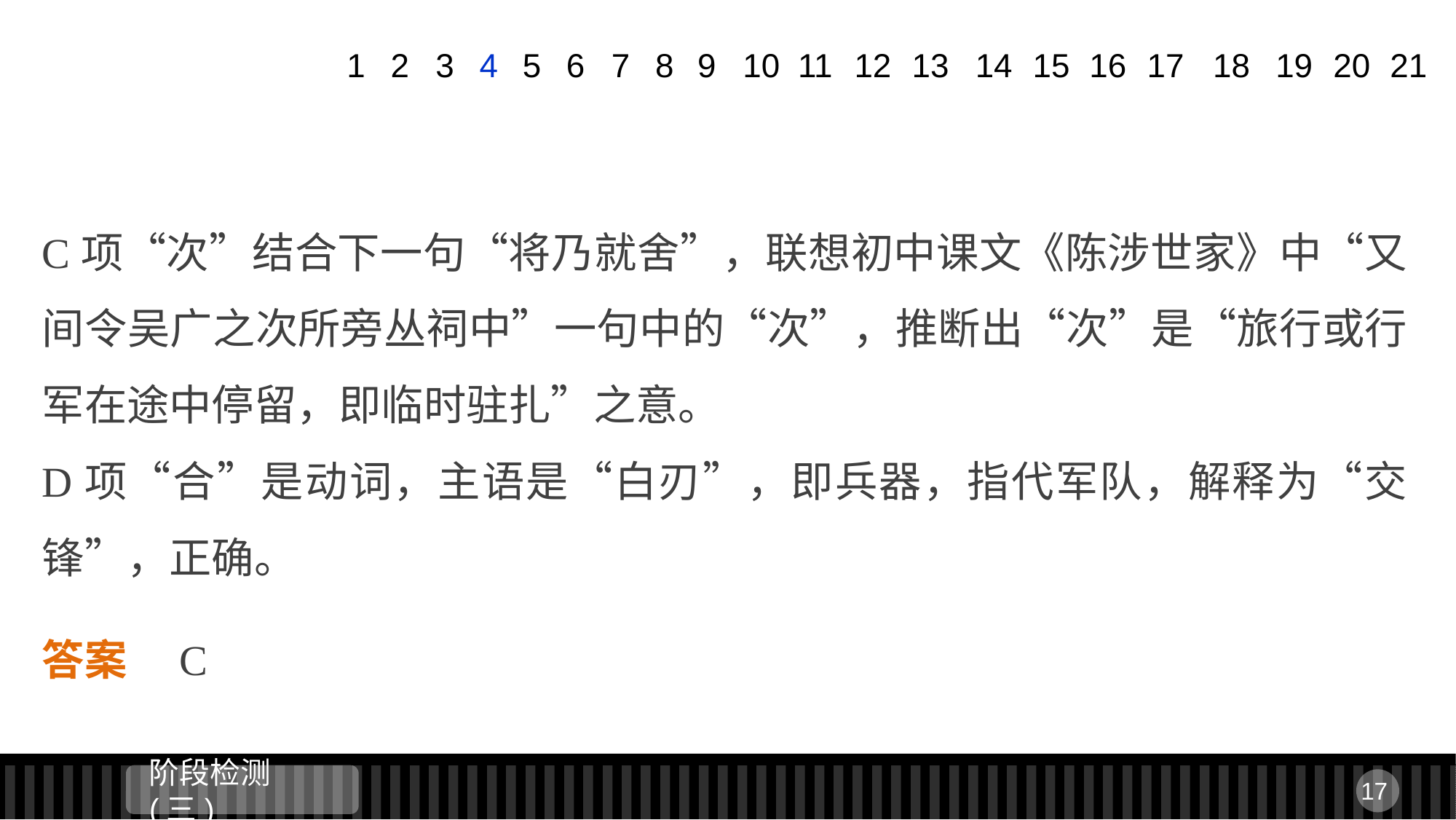

1
2
3
4
5
6
7
8
9
11
12
13
14
15
16
17
18
19
20
21
10
C项“次”结合下一句“将乃就舍”，联想初中课文《陈涉世家》中“又间令吴广之次所旁丛祠中”一句中的“次”，推断出“次”是“旅行或行军在途中停留，即临时驻扎”之意。
D项“合”是动词，主语是“白刃”，即兵器，指代军队，解释为“交锋”，正确。
答案　C